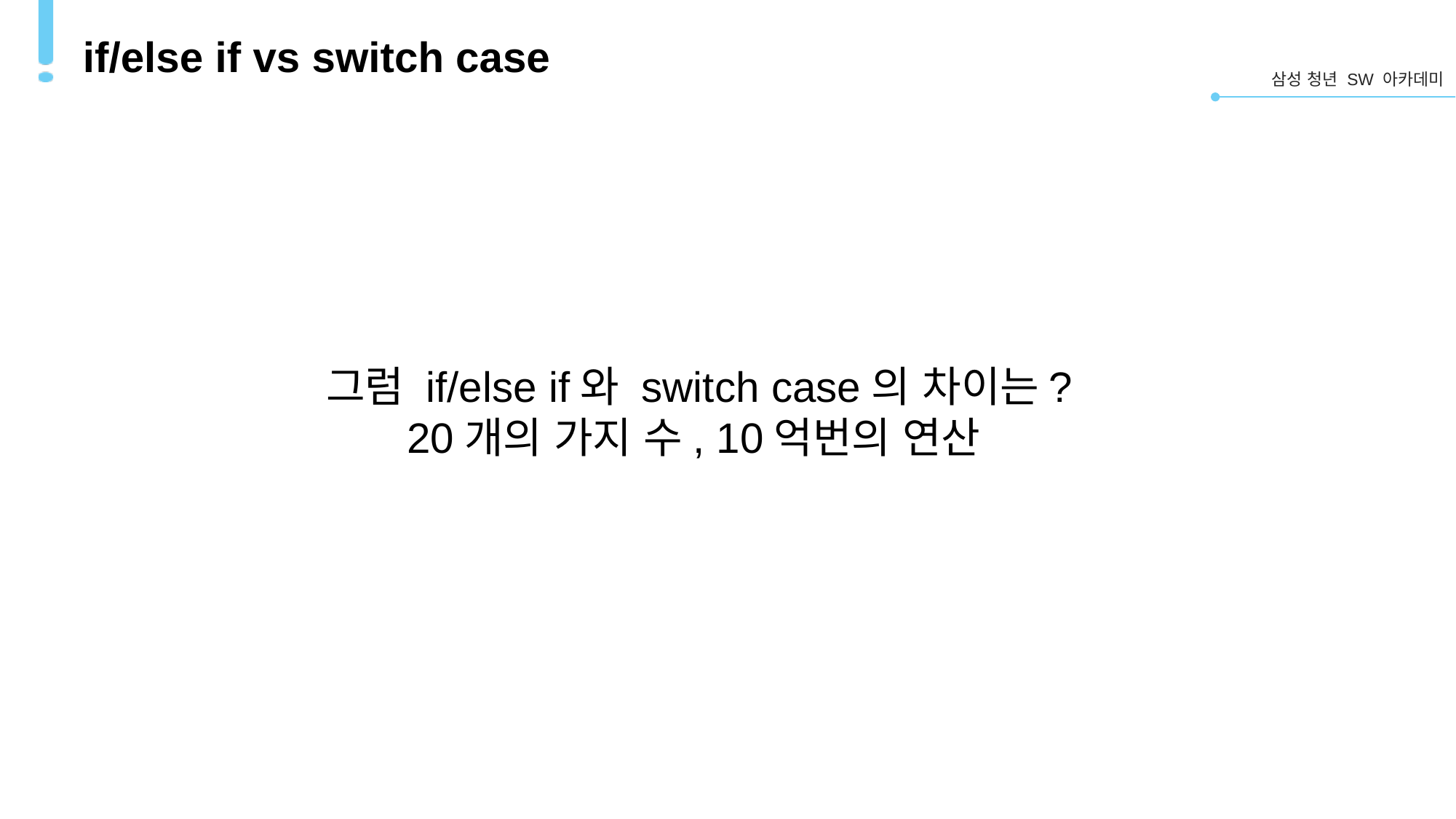

# if/else if vs switch case
그럼 if/else if와 switch case의 차이는?
20개의 가지 수, 10억번의 연산